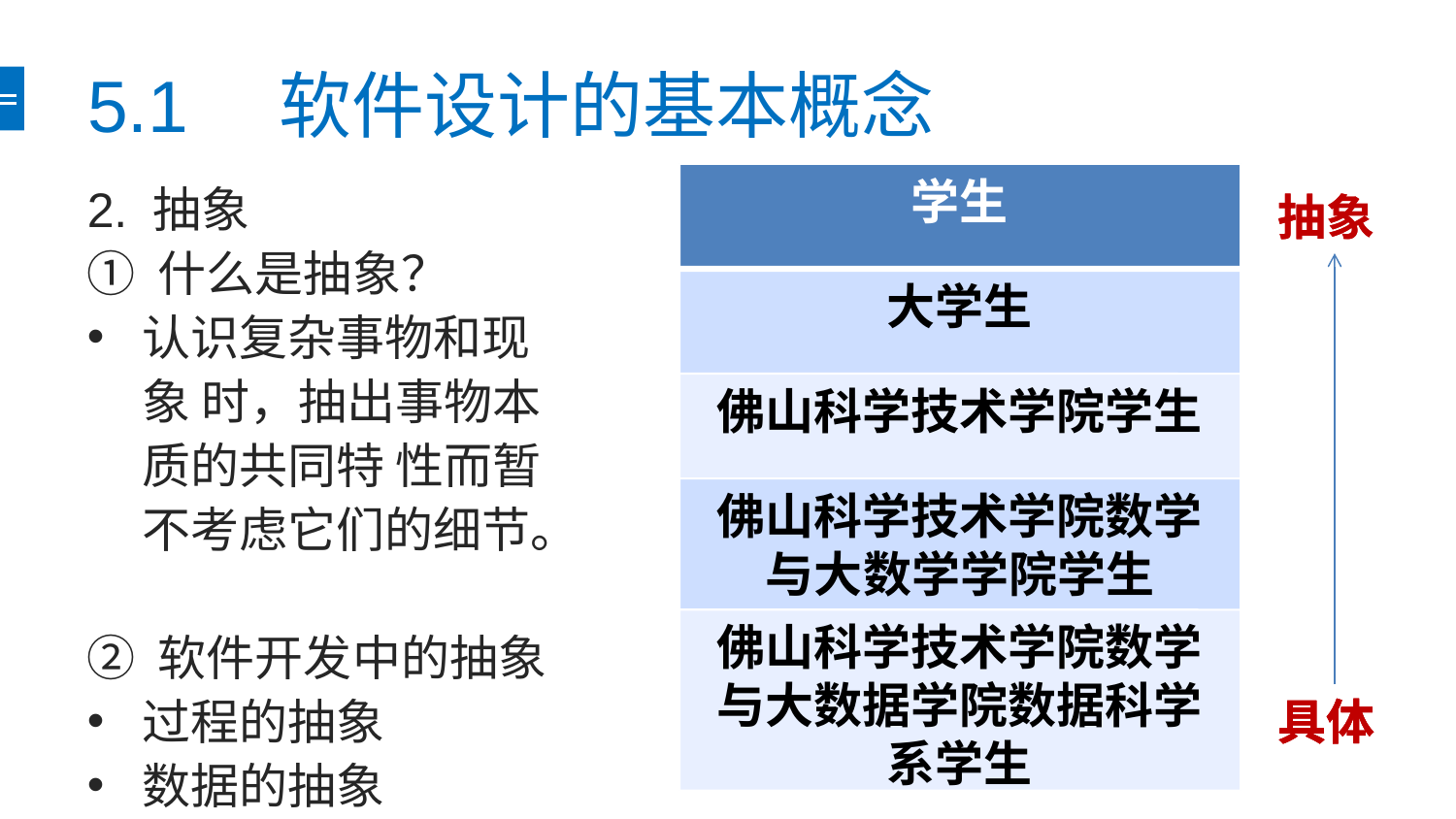

# 5.1　软件设计的基本概念
学生

大学生

佛山科学技术学院学生

佛山科学技术学院数学与大数学学院学生

佛山科学技术学院数学与大数据学院数据科学系学生

2. 抽象
① 什么是抽象？
认识复杂事物和现象 时，抽出事物本质的共同特 性而暂不考虑它们的细节。

② 软件开发中的抽象
过程的抽象
数据的抽象
抽象
抽象
具体
具体
具体